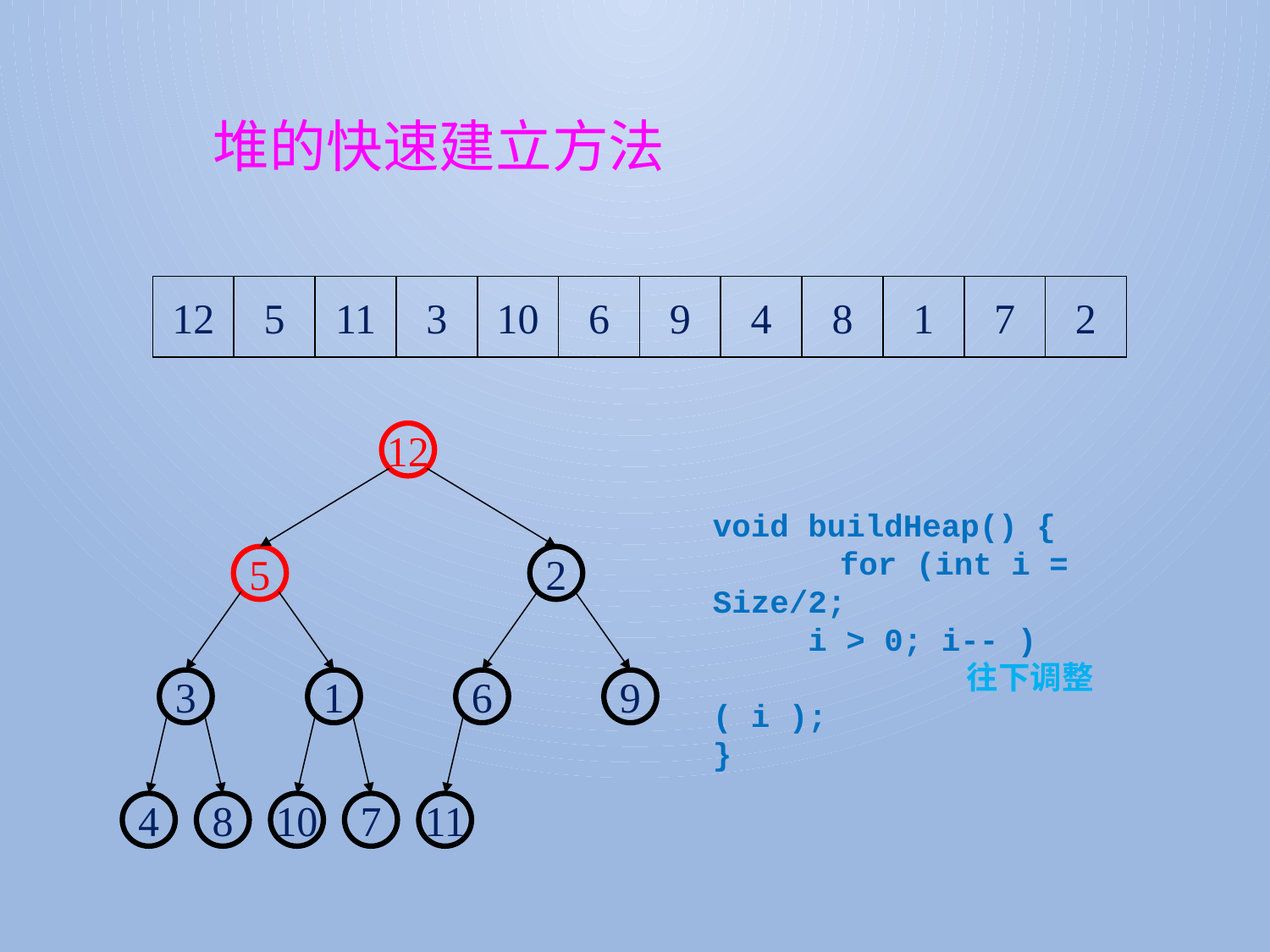

# 堆的快速建立方法
12
5
11
3
10
6
9
4
8
1
7
2
12
void buildHeap() {
	for (int i = Size/2;
     i > 0; i-- )
		往下调整( i );
}
5
2
3
1
6
9
4
8
10
7
11